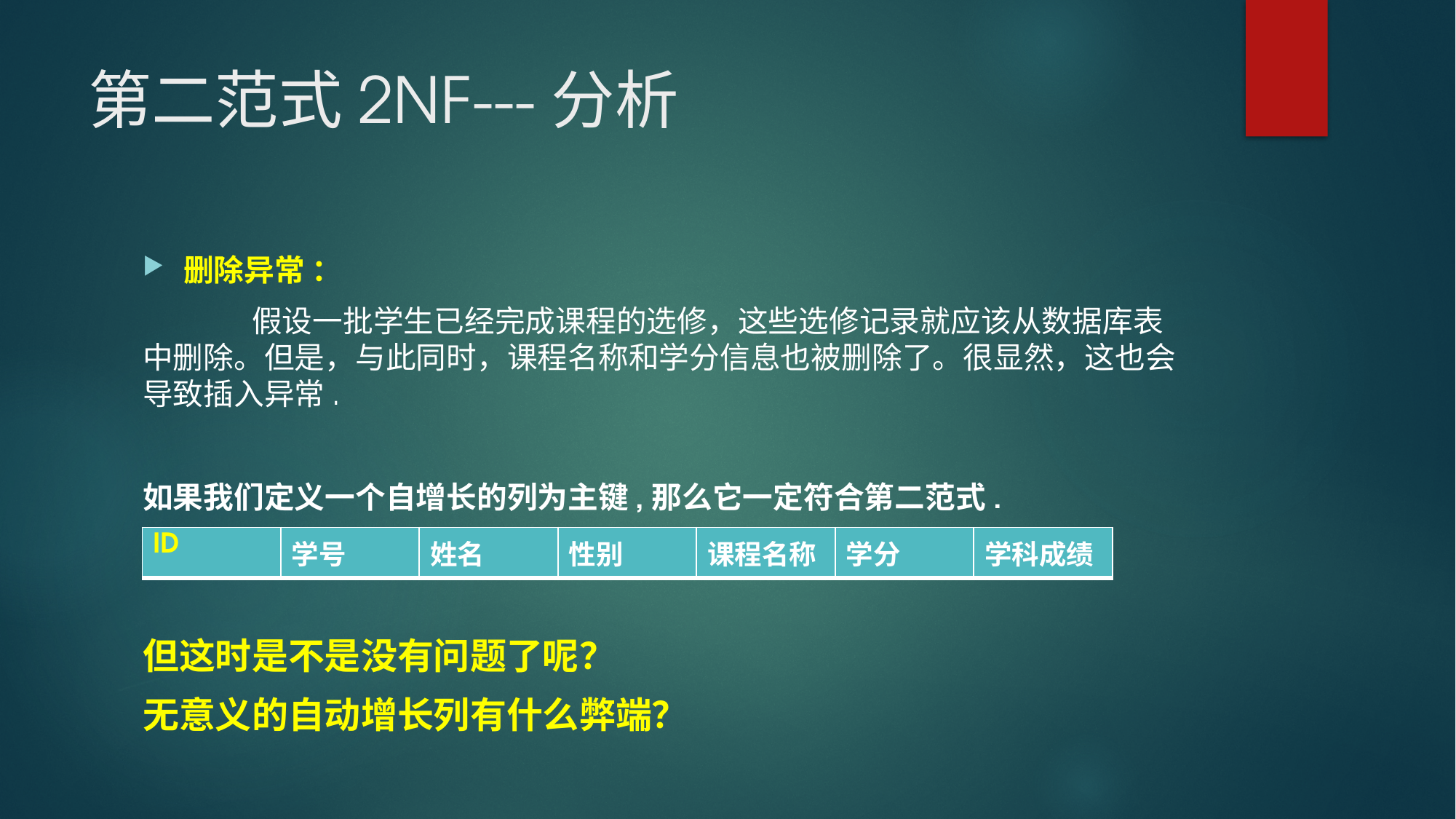

# 第二范式2NF---分析
删除异常 ：
	假设一批学生已经完成课程的选修，这些选修记录就应该从数据库表中删除。但是，与此同时，课程名称和学分信息也被删除了。很显然，这也会导致插入异常.

如果我们定义一个自增长的列为主键,那么它一定符合第二范式.

但这时是不是没有问题了呢？
无意义的自动增长列有什么弊端？
| ID | 学号 | 姓名 | 性别 | 课程名称 | 学分 | 学科成绩 |
| --- | --- | --- | --- | --- | --- | --- |